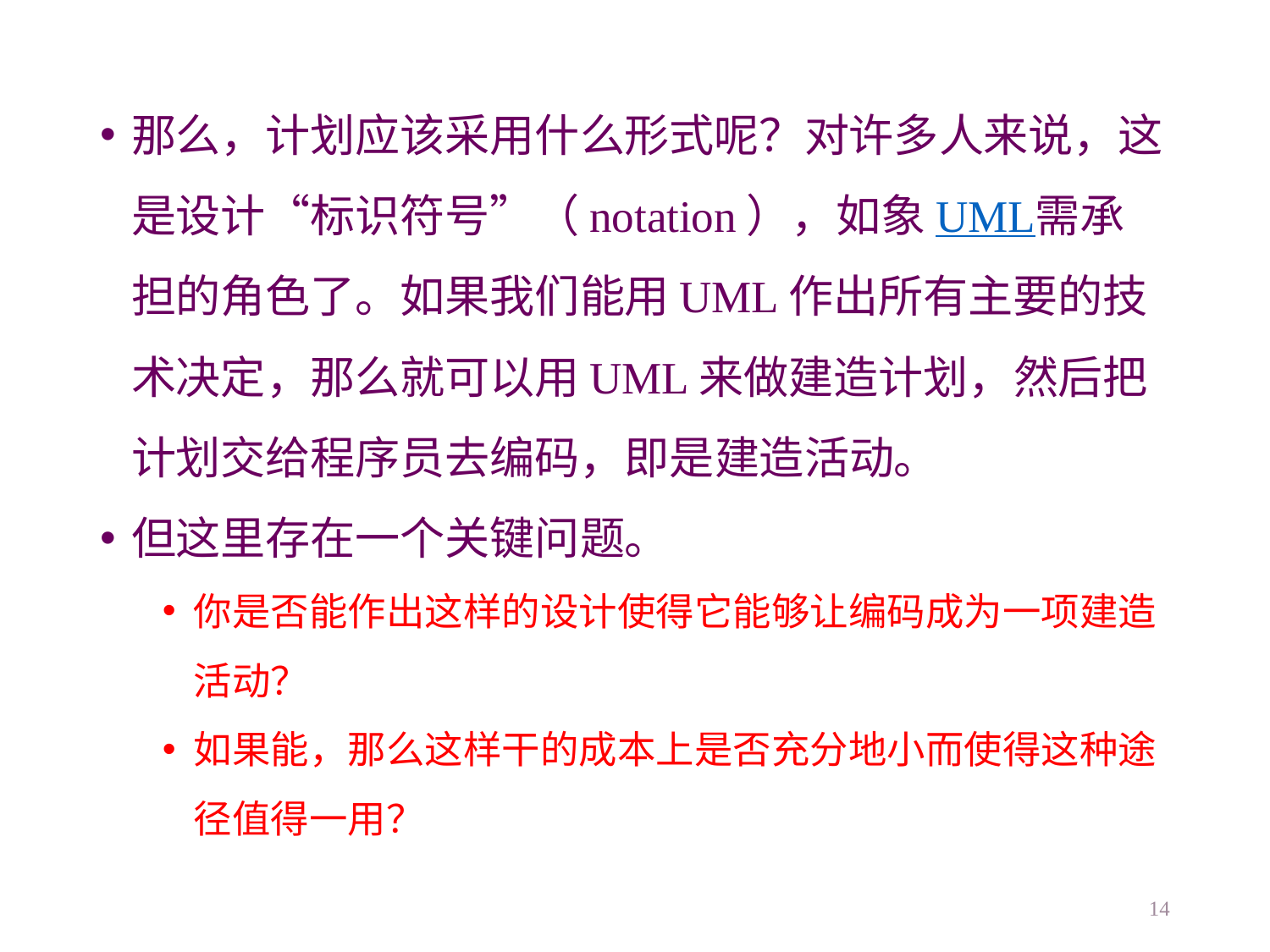

那么，计划应该采用什么形式呢？对许多人来说，这是设计“标识符号”（notation），如象UML需承担的角色了。如果我们能用UML作出所有主要的技术决定，那么就可以用UML来做建造计划，然后把计划交给程序员去编码，即是建造活动。
但这里存在一个关键问题。
你是否能作出这样的设计使得它能够让编码成为一项建造活动？
如果能，那么这样干的成本上是否充分地小而使得这种途径值得一用？

14